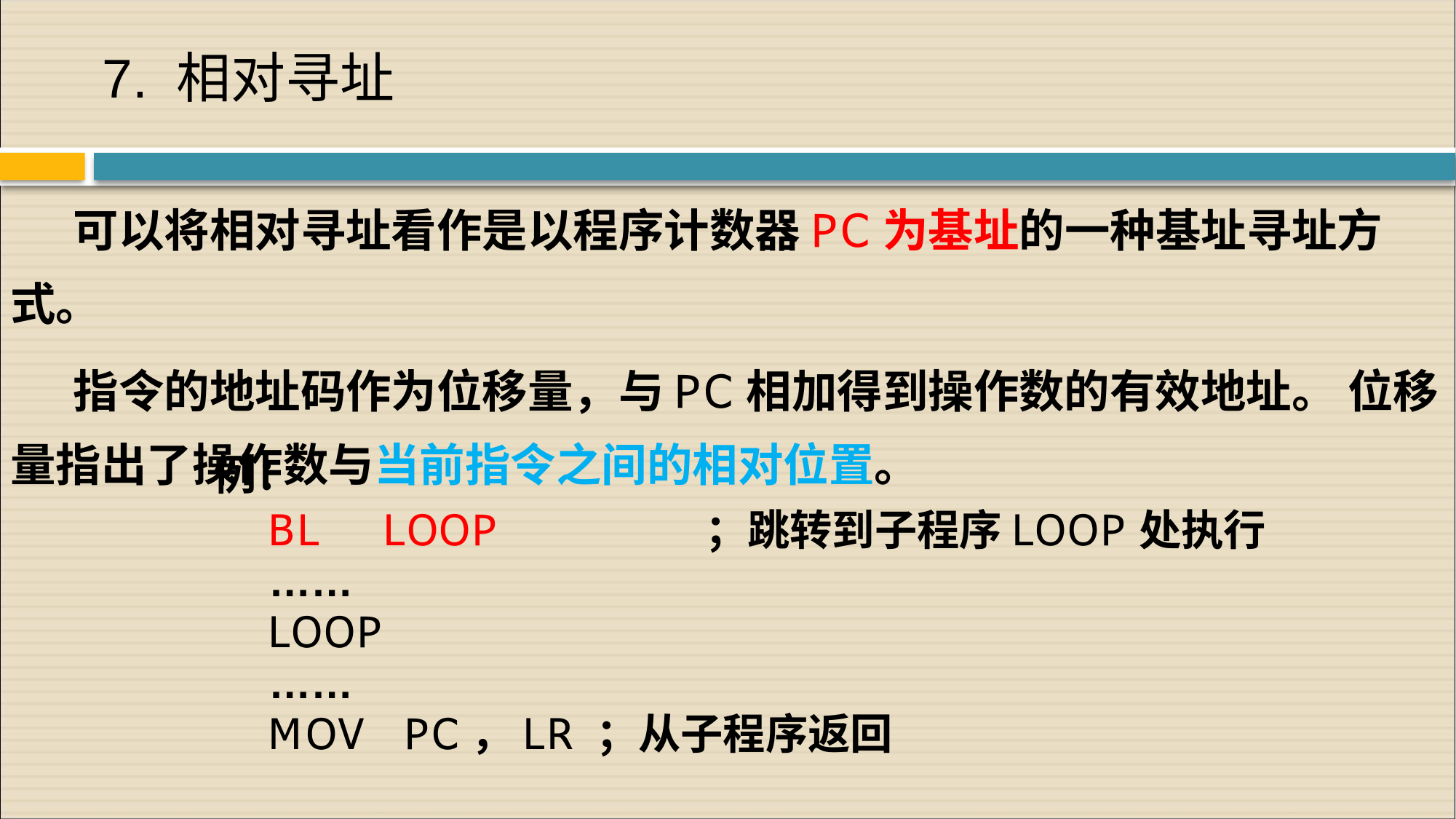

# 7. 相对寻址
     可以将相对寻址看作是以程序计数器PC为基址的一种基址寻址方式。
     指令的地址码作为位移量，与PC相加得到操作数的有效地址。 位移量指出了操作数与当前指令之间的相对位置。
例：
BL     LOOP		；跳转到子程序LOOP处执行
……
LOOP
……
MOV   PC，LR	；从子程序返回